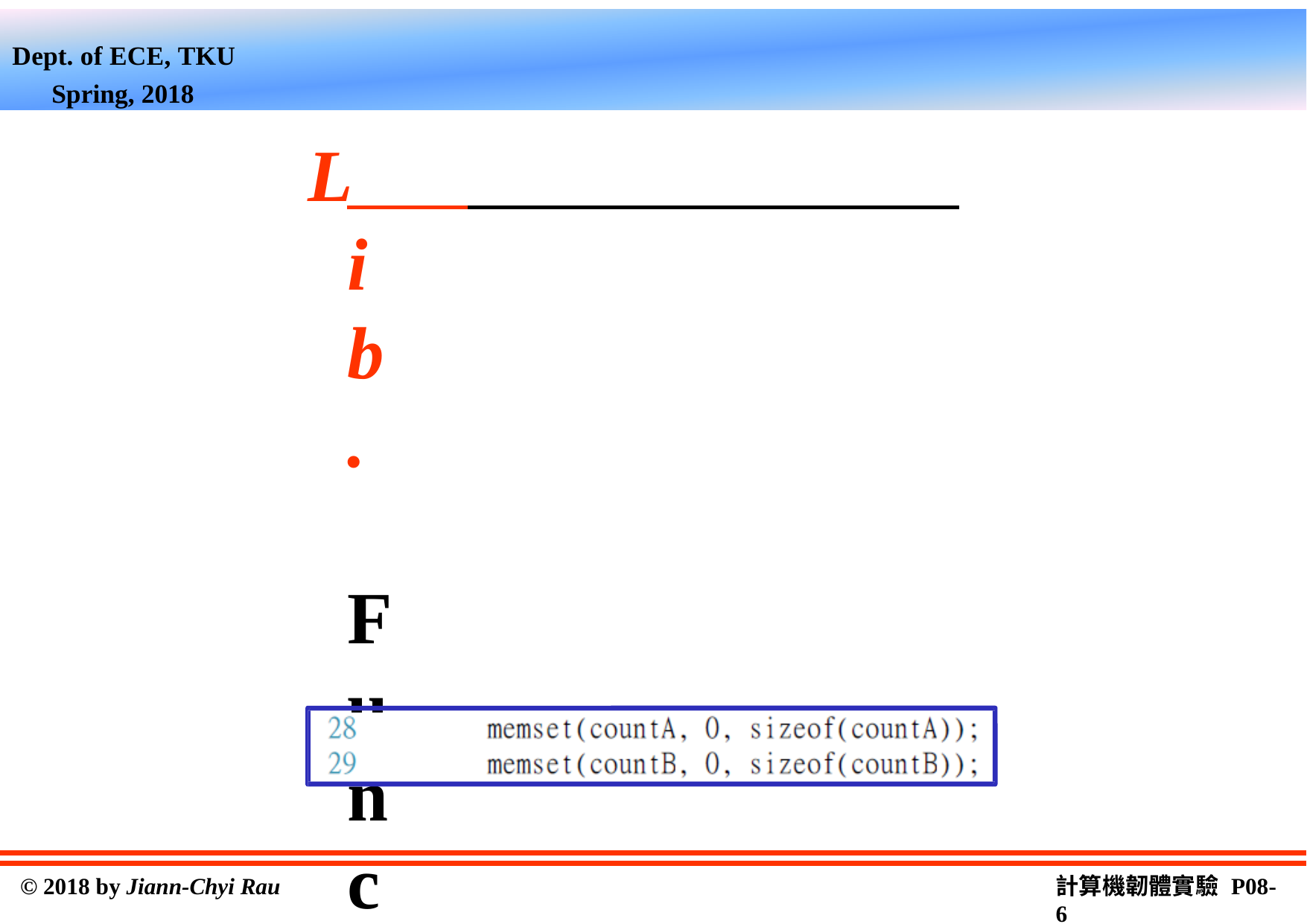

Dept. of ECE, TKU Spring, 2018
Lib. Functions (1/2)

void *memset(void *ptr, int value, size_t num);
Defined in <string>
Fill block of memory
Set the first num bytes of the block pointed by ptr to the specified value (interpreted as an unsigned char)
E.g. Clear (reset) the blocks of memory, countA and countB

計算機韌體實驗 P08-6
© 2018 by Jiann-Chyi Rau